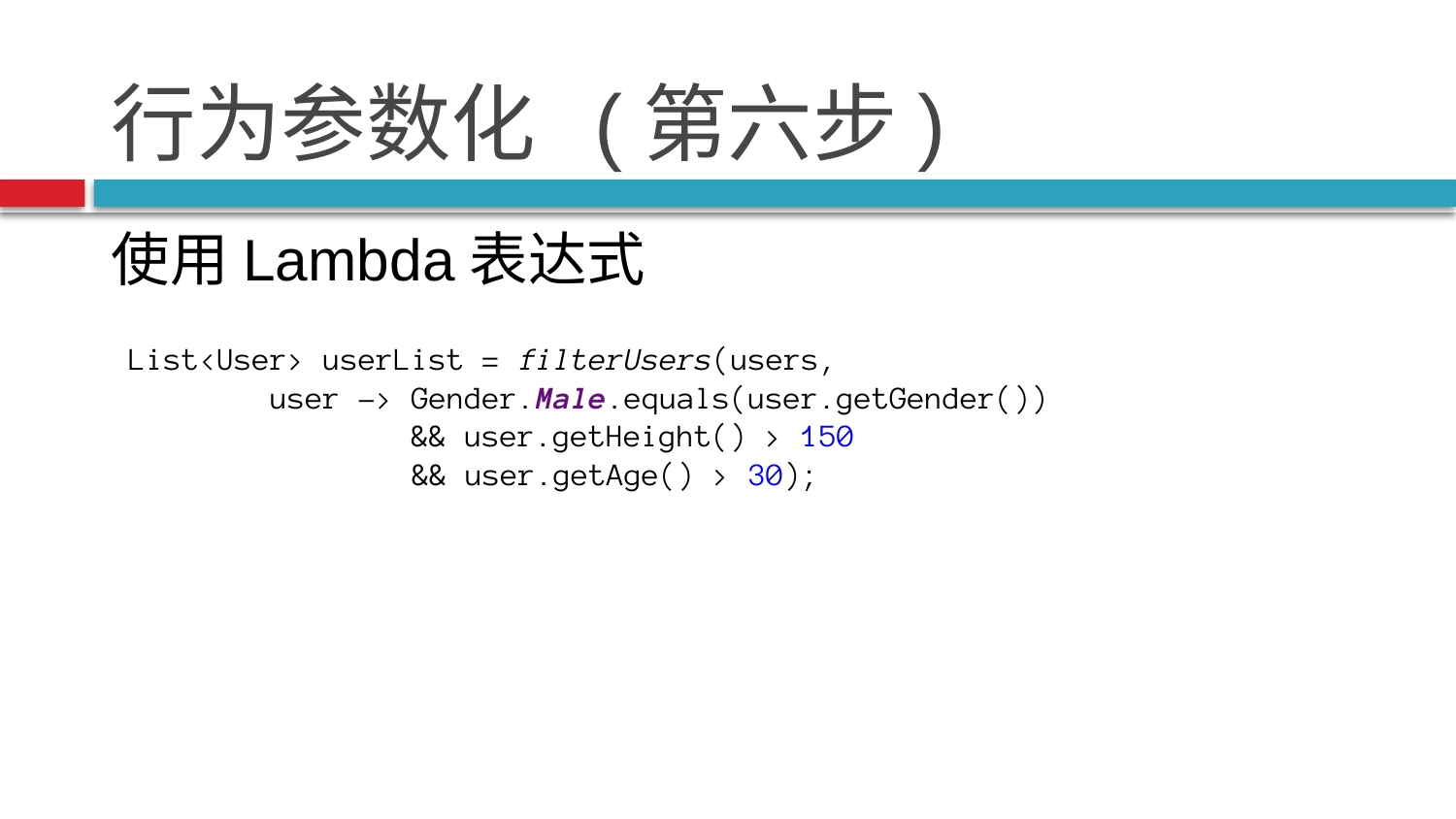

# 行为参数化  (第六步)
使用Lambda表达式
List<User> userList = filterUsers(users,
        user -> Gender.Male.equals(user.getGender())
                && user.getHeight() > 150
                && user.getAge() > 30);